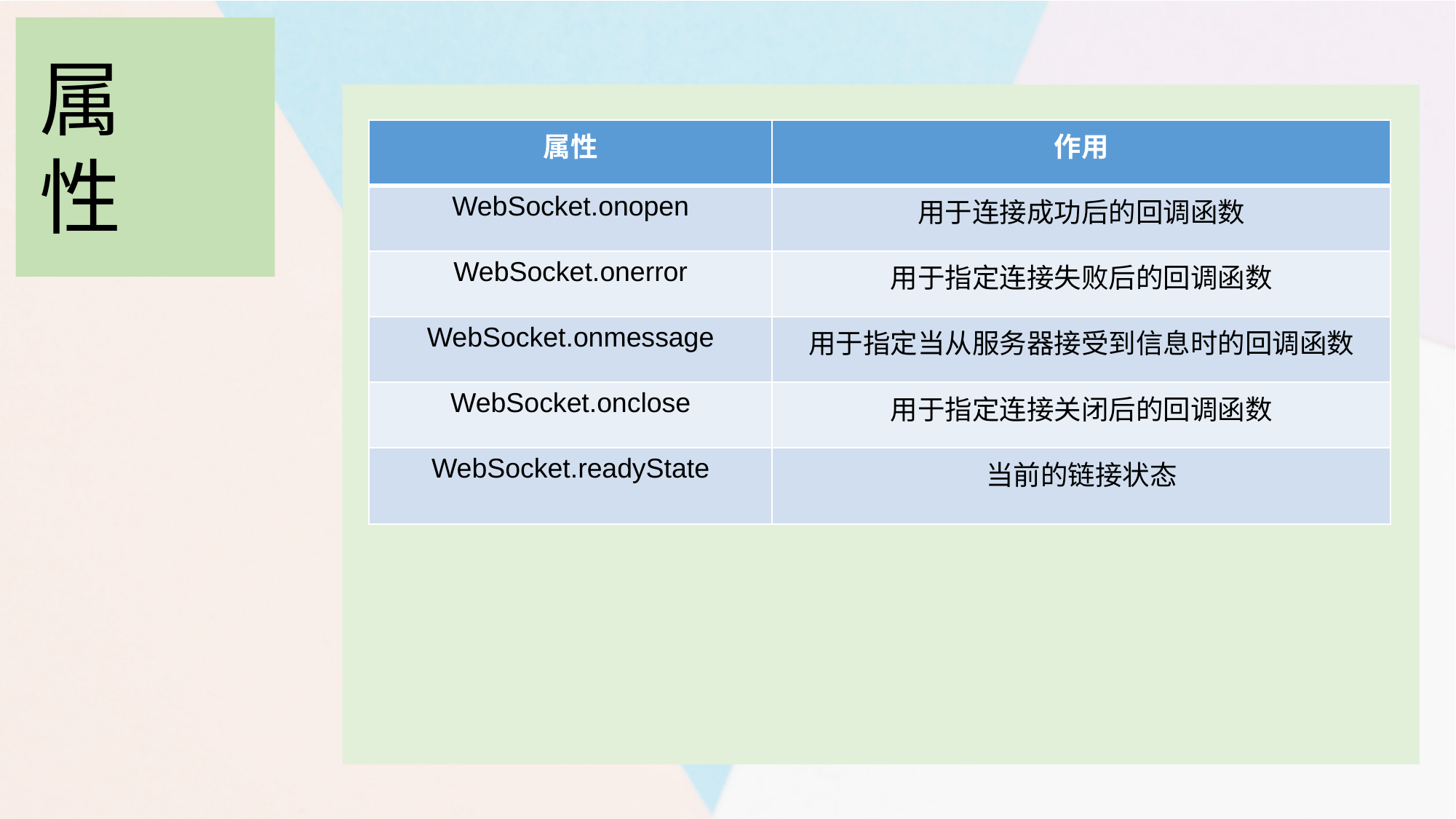

属性

| 属性 | 作用 |
| --- | --- |
| WebSocket.onopen | 用于连接成功后的回调函数 |
| WebSocket.onerror | 用于指定连接失败后的回调函数 |
| WebSocket.onmessage | 用于指定当从服务器接受到信息时的回调函数 |
| WebSocket.onclose | 用于指定连接关闭后的回调函数 |
| WebSocket.readyState | 当前的链接状态 |